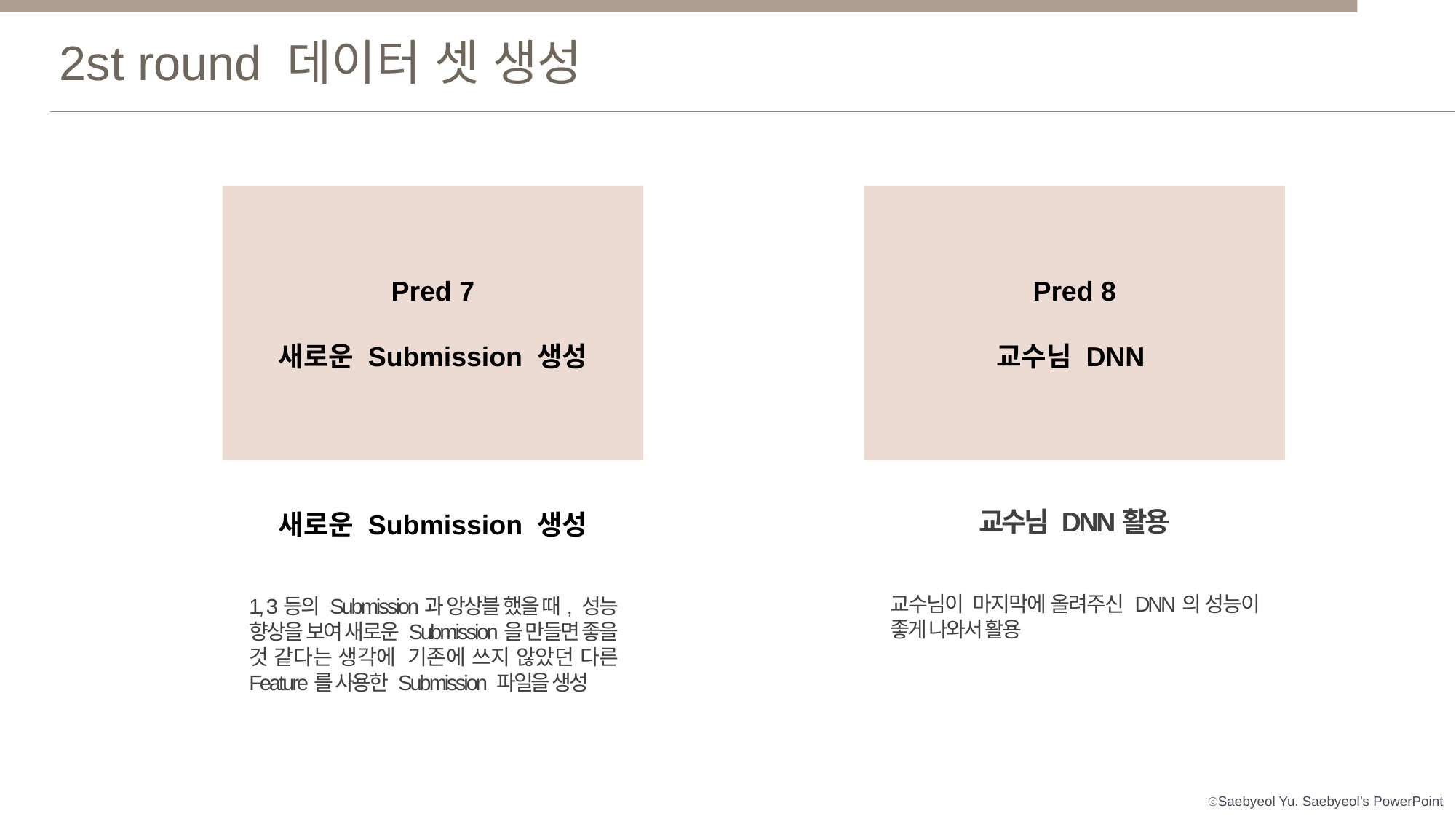

2st round 데이터 셋 생성
Pred 7

새로운 Submission 생성
새로운 Submission 생성
1, 3등의 Submission과 앙상블 했을 때, 성능 향상을 보여 새로운 Submission을 만들면 좋을 것 같다는 생각에  기존에 쓰지 않았던 다른 Feature를 사용한 Submission 파일을 생성
Pred 8

교수님 DNN
교수님 DNN활용
교수님이  마지막에 올려주신 DNN의 성능이 좋게 나와서 활용